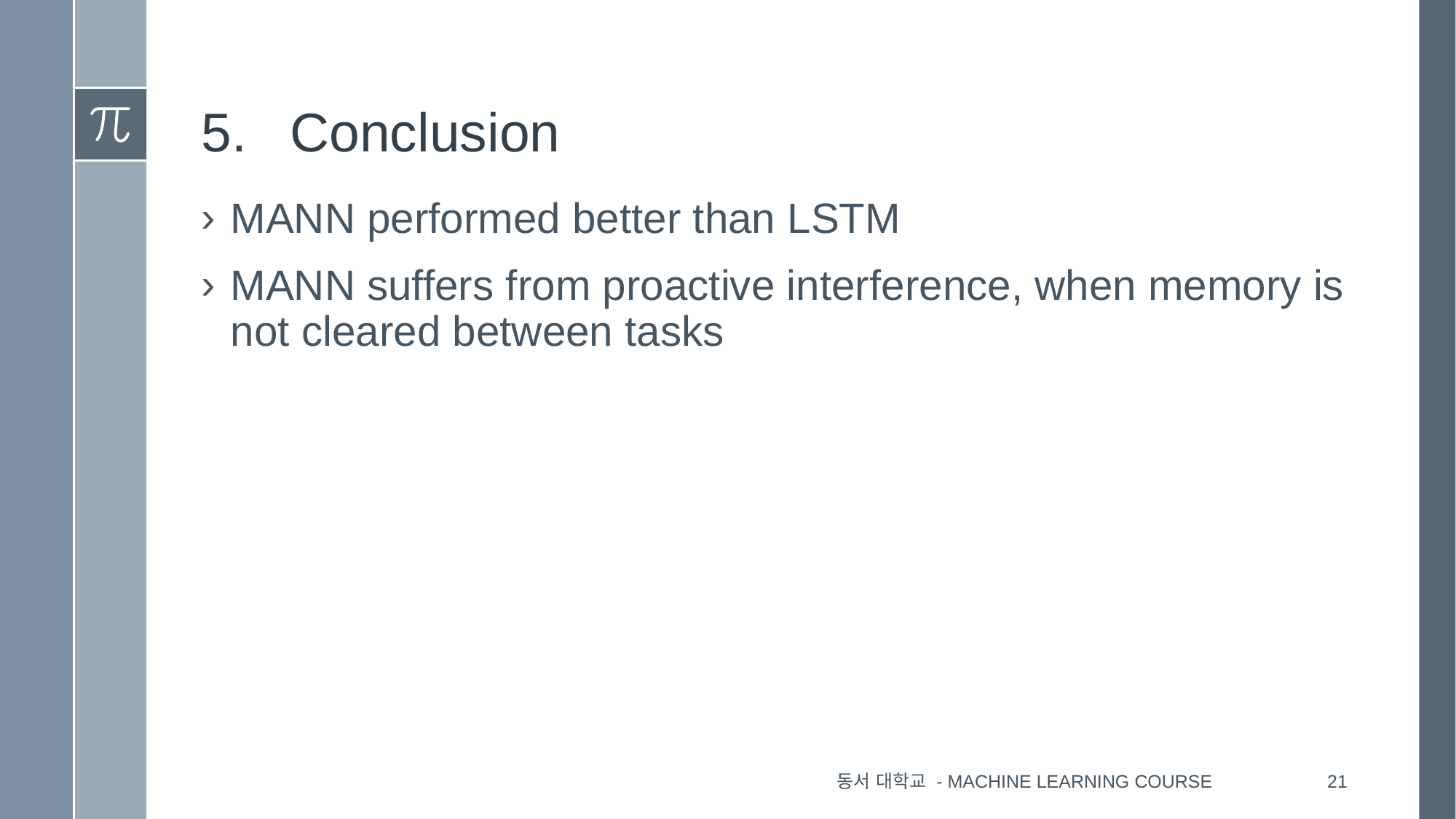

# Conclusion
MANN performed better than LSTM
MANN suffers from proactive interference, when memory is not cleared between tasks
동서 대학교 - Machine Learning Course
21